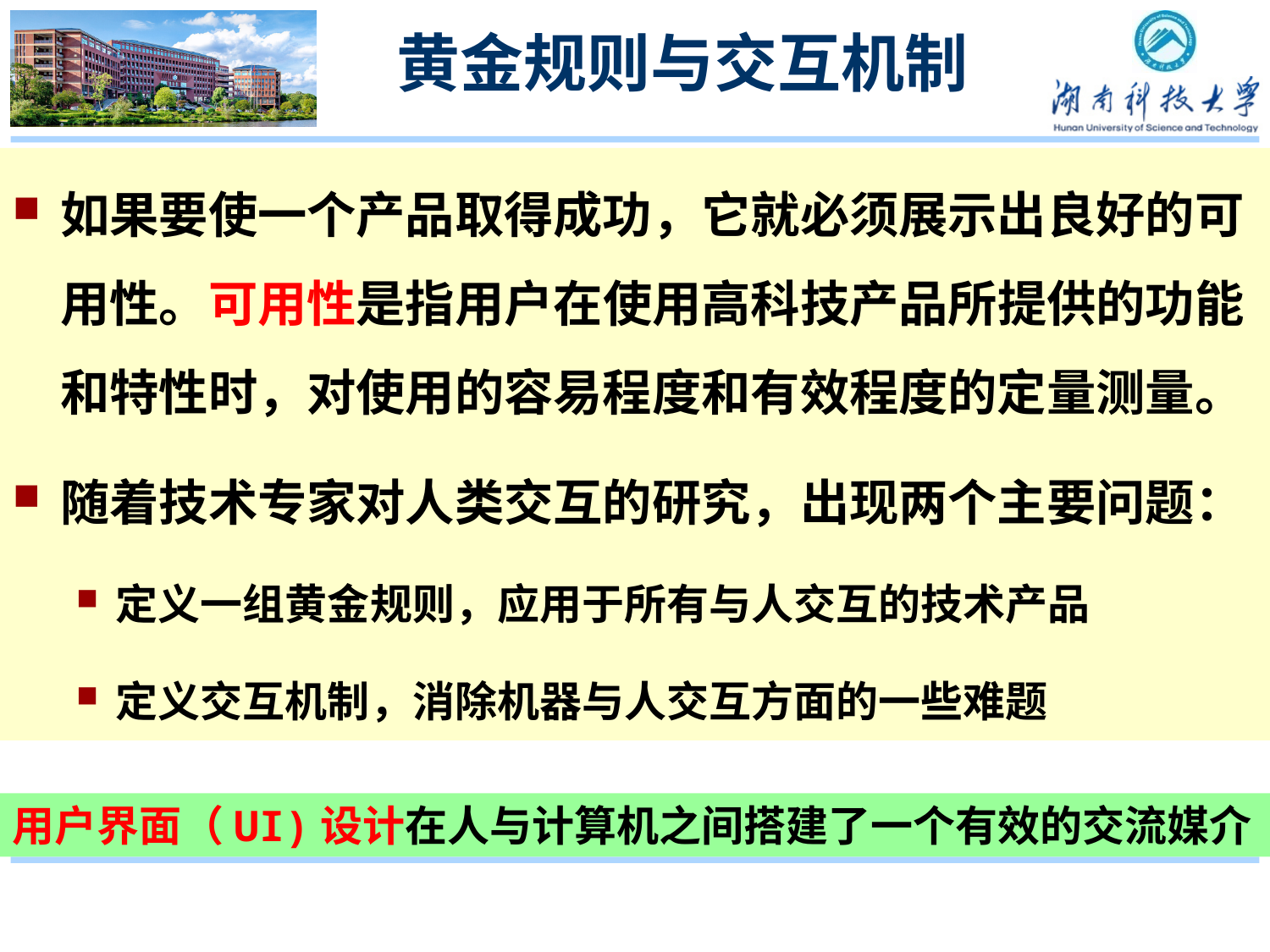

黄金规则与交互机制
如果要使一个产品取得成功，它就必须展示出良好的可用性。可用性是指用户在使用高科技产品所提供的功能和特性时，对使用的容易程度和有效程度的定量测量。
随着技术专家对人类交互的研究，出现两个主要问题：
定义一组黄金规则，应用于所有与人交互的技术产品
定义交互机制，消除机器与人交互方面的一些难题
用户界面（UI)设计在人与计算机之间搭建了一个有效的交流媒介
3